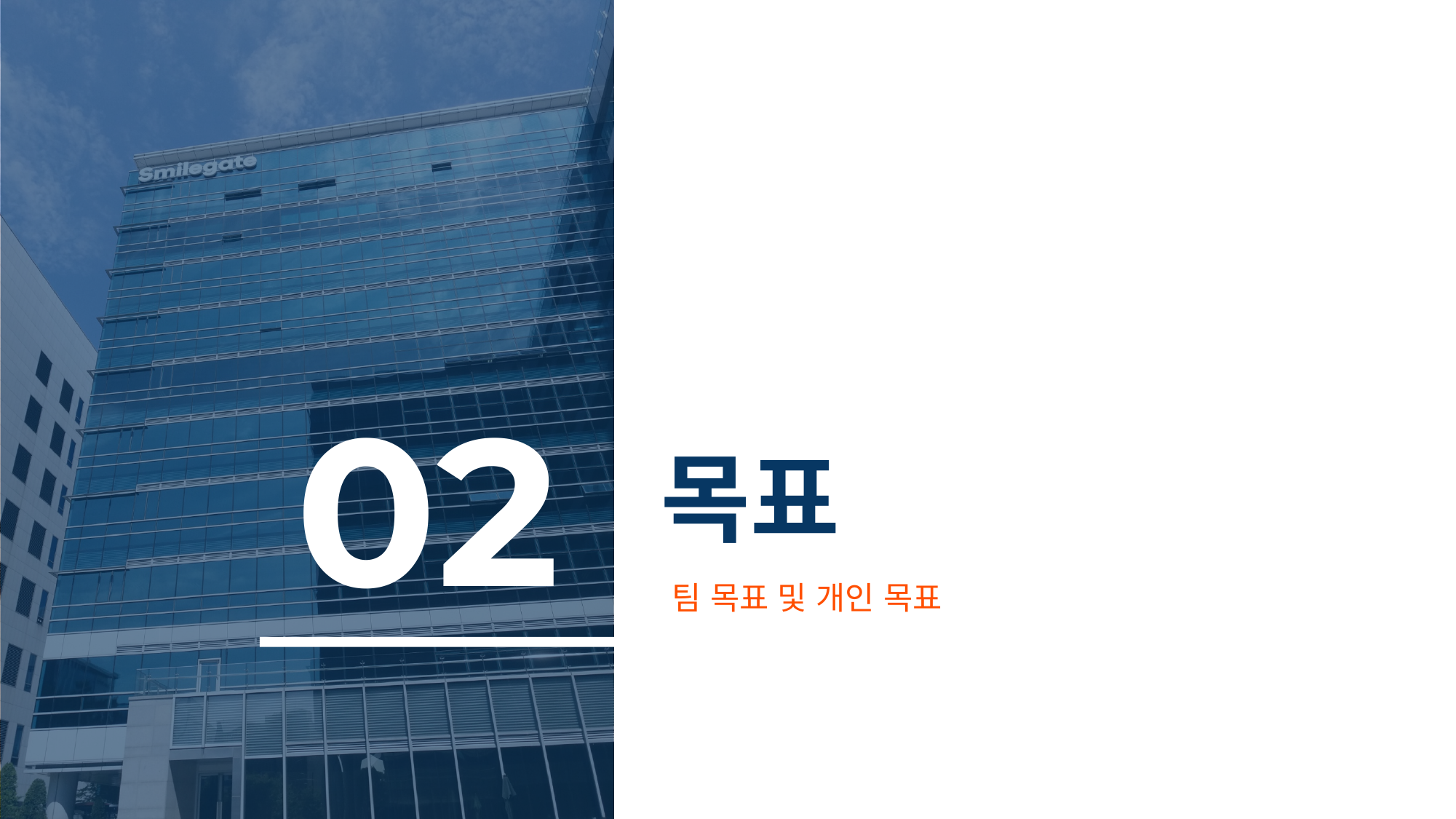

02
# 목표
팀 목표 및 개인 목표